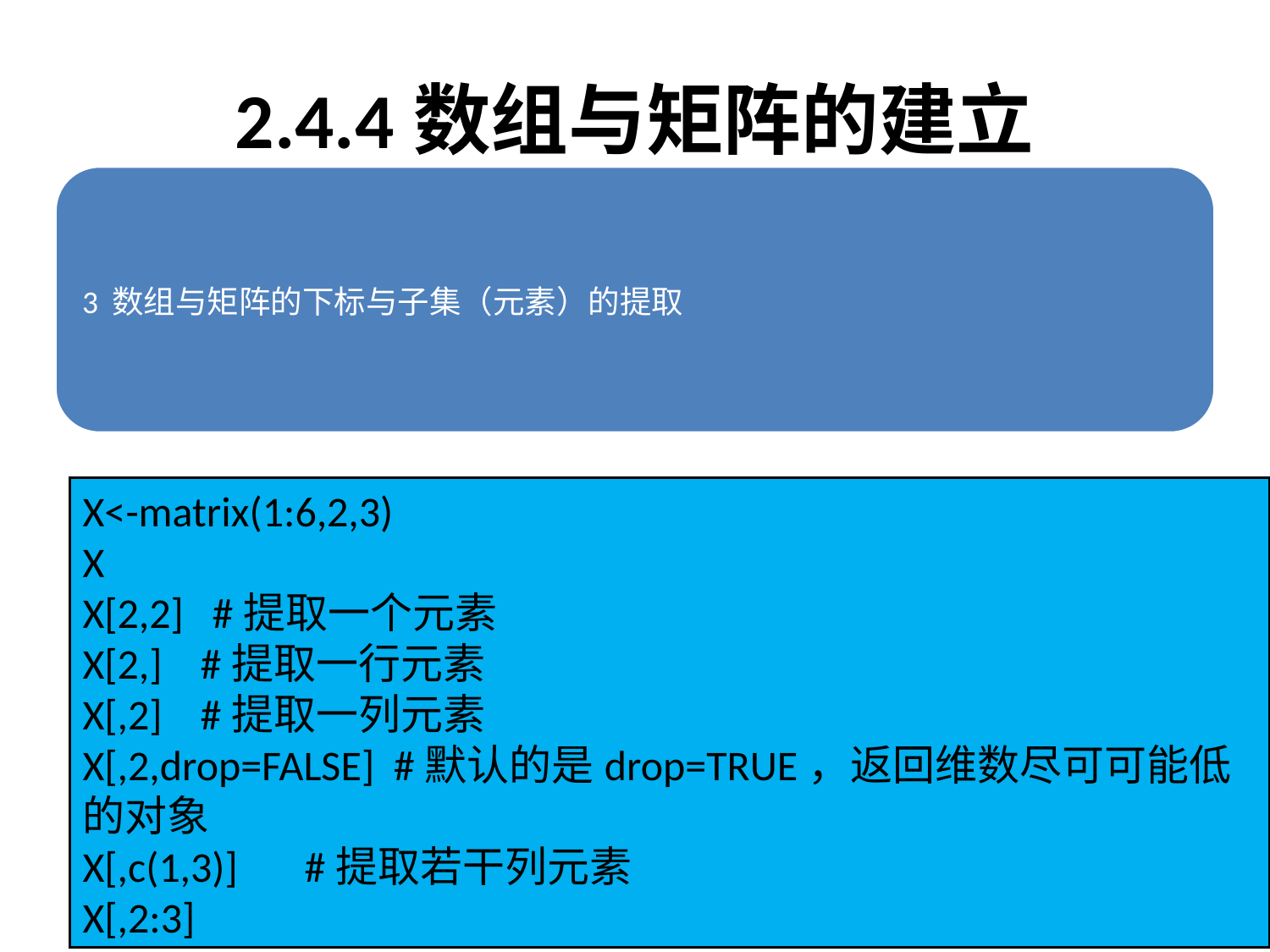

# 2.4.4数组与矩阵的建立
3 数组与矩阵的下标与子集（元素）的提取
提取若干行（列）元素
X<-matrix(1:6,2,3)
X
X[2,2]   #提取一个元素
X[2,]    #提取一行元素
X[,2]    #提取一列元素
X[,2,drop=FALSE]  #默认的是drop=TRUE，返回维数尽可可能低的对象
X[,c(1,3)]       #提取若干列元素
X[,2:3]